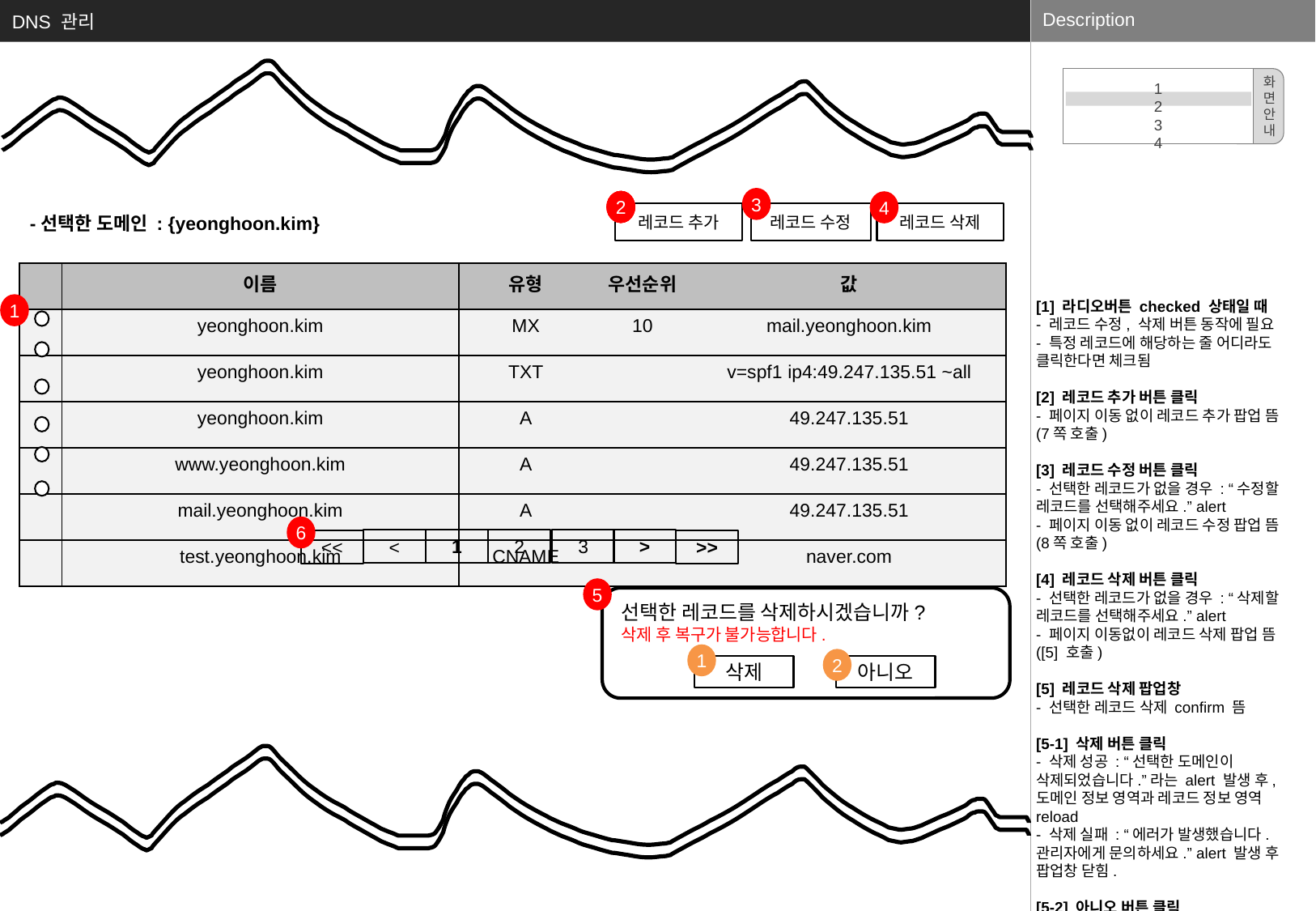

DNS 관리

[1] 라디오버튼 checked 상태일 때
- 레코드 수정, 삭제 버튼 동작에 필요
- 특정 레코드에 해당하는 줄 어디라도 클릭한다면 체크됨

[2] 레코드 추가 버튼 클릭
- 페이지 이동 없이 레코드 추가 팝업 뜸
(7쪽 호출)

[3] 레코드 수정 버튼 클릭
- 선택한 레코드가 없을 경우 : “수정할 레코드를 선택해주세요.” alert
- 페이지 이동 없이 레코드 수정 팝업 뜸
(8쪽 호출)

[4] 레코드 삭제 버튼 클릭
- 선택한 레코드가 없을 경우 : “삭제할 레코드를 선택해주세요.” alert
- 페이지 이동없이 레코드 삭제 팝업 뜸
([5] 호출)

[5] 레코드 삭제 팝업창
- 선택한 레코드 삭제 confirm 뜸

[5-1] 삭제 버튼 클릭
- 삭제 성공 : “선택한 도메인이 삭제되었습니다.”라는 alert 발생 후, 도메인 정보 영역과 레코드 정보 영역 reload
- 삭제 실패 : “에러가 발생했습니다. 관리자에게 문의하세요.” alert 발생 후 팝업창 닫힘.

[5-2] 아니오 버튼 클릭
-팝업창 닫힘

[6] 페이징 처리
- 한 페이지에 보여여 하는 레코드 수 10개
- 그 이상일 경우 페이징 처리
(처음, 이전, 페이지 3개, 다음, 마지막)

1
2
3
4

화
면
안
내

3
2
2
2
2
4
레코드 추가
레코드 수정
레코드 삭제
-선택한 도메인 : {yeonghoon.kim}
|  | 이름 | 유형 | 우선순위 | 값 |
| --- | --- | --- | --- | --- |
|  | yeonghoon.kim | MX | 10 | mail.yeonghoon.kim |
|  | yeonghoon.kim | TXT |  | v=spf1 ip4:49.247.135.51 ~all |
|  | yeonghoon.kim | A |  | 49.247.135.51 |
|  | www.yeonghoon.kim | A |  | 49.247.135.51 |
|  | mail.yeonghoon.kim | A |  | 49.247.135.51 |
|  | test.yeonghoon.kim | CNAME |  | naver.com |
1

6
3
>
1
2
<
<<
>>
5

선택한 레코드를 삭제하시겠습니까?
삭제 후 복구가 불가능합니다.
1
2
삭제
아니오